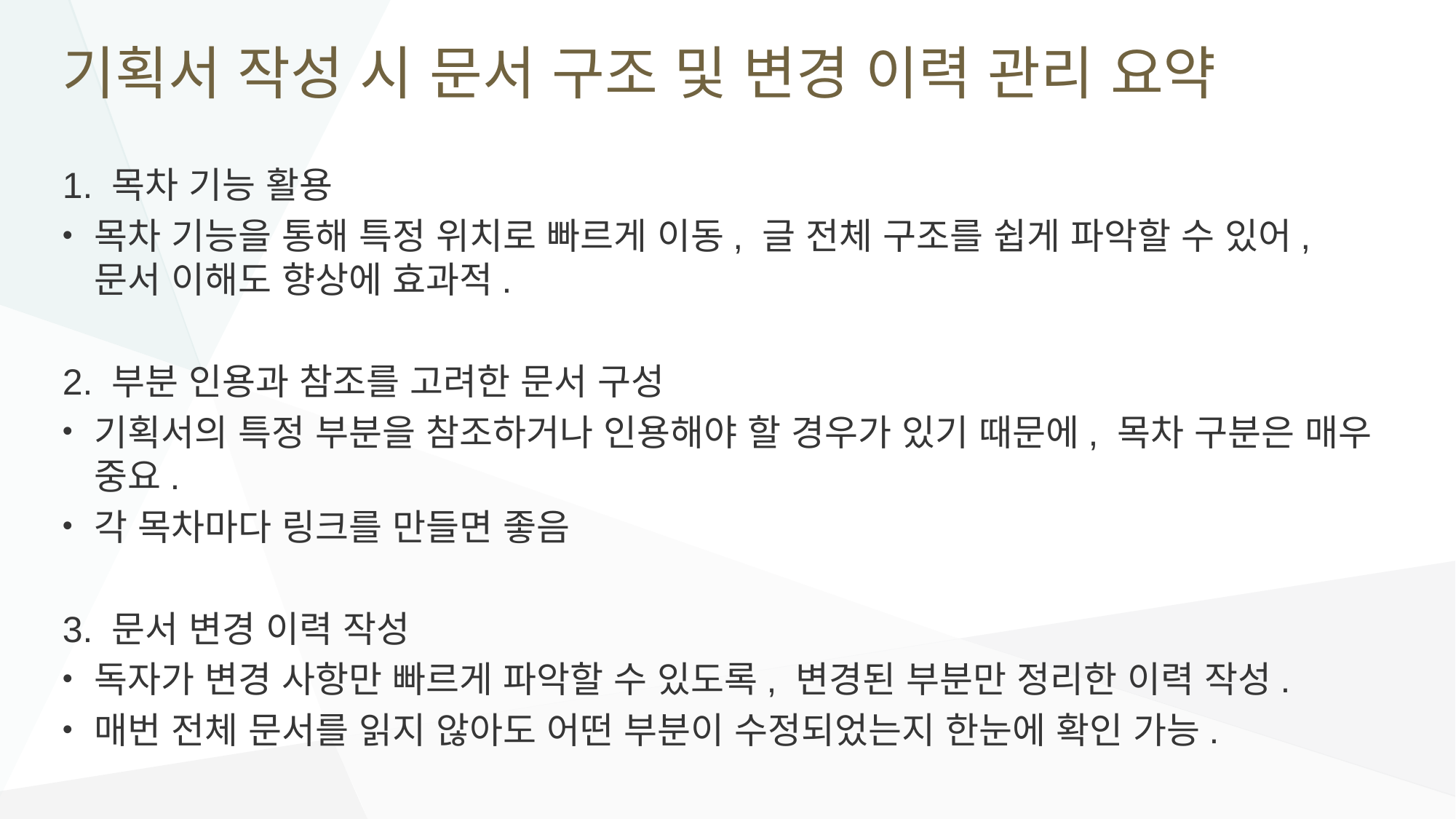

# 기획서 작성 시 문서 구조 및 변경 이력 관리 요약
1. 목차 기능 활용
목차 기능을 통해 특정 위치로 빠르게 이동, 글 전체 구조를 쉽게 파악할 수 있어, 문서 이해도 향상에 효과적.

2. 부분 인용과 참조를 고려한 문서 구성
기획서의 특정 부분을 참조하거나 인용해야 할 경우가 있기 때문에, 목차 구분은 매우 중요.
각 목차마다 링크를 만들면 좋음

3. 문서 변경 이력 작성
독자가 변경 사항만 빠르게 파악할 수 있도록, 변경된 부분만 정리한 이력 작성.
매번 전체 문서를 읽지 않아도 어떤 부분이 수정되었는지 한눈에 확인 가능.